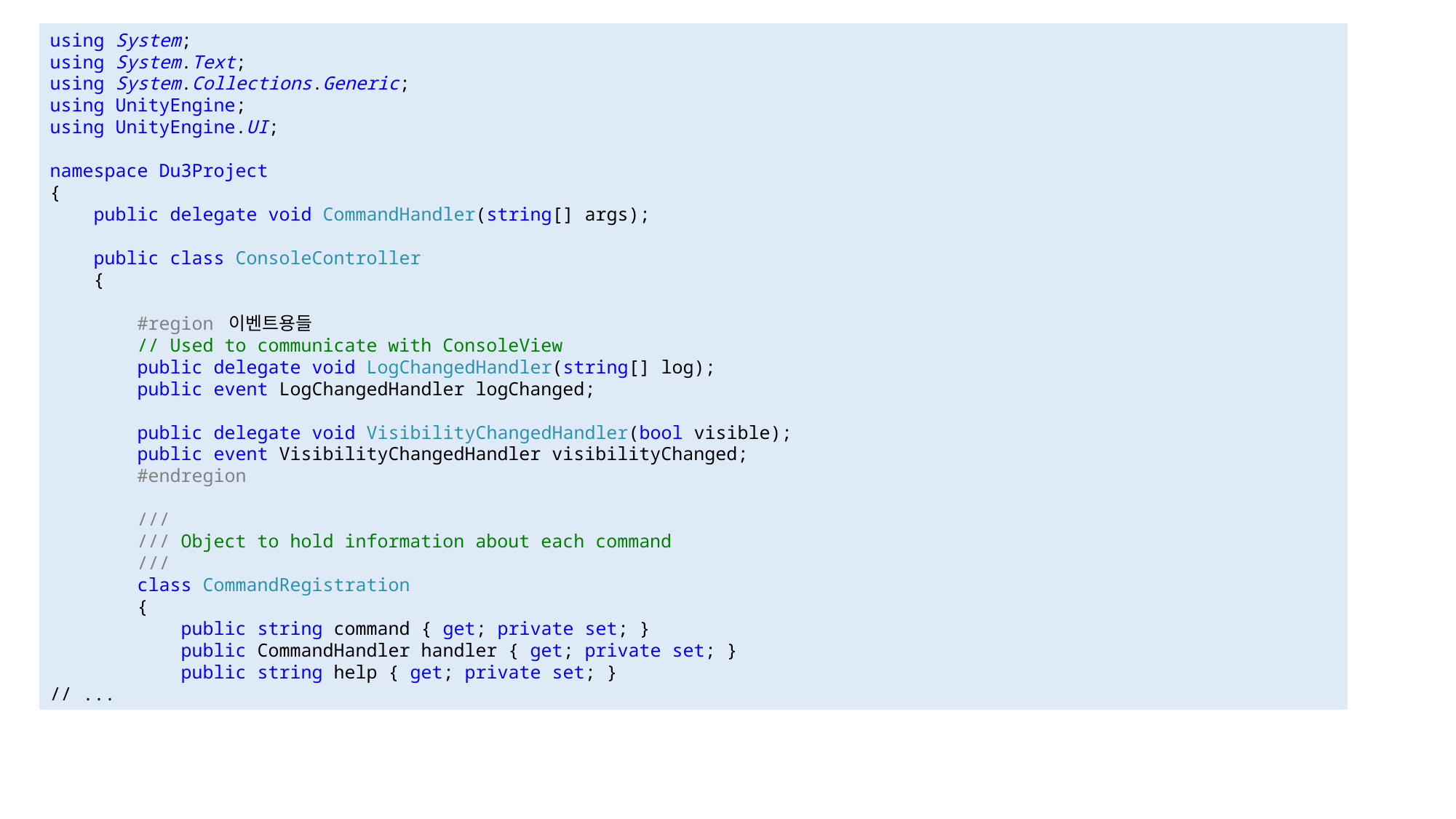

#
using System;
using System.Text;
using System.Collections.Generic;
using UnityEngine;
using UnityEngine.UI;

namespace Du3Project
{
    public delegate void CommandHandler(string[] args);

    public class ConsoleController
    {

        #region 이벤트용들
        // Used to communicate with ConsoleView
        public delegate void LogChangedHandler(string[] log);
        public event LogChangedHandler logChanged;

        public delegate void VisibilityChangedHandler(bool visible);
        public event VisibilityChangedHandler visibilityChanged;
        #endregion

        ///
        /// Object to hold information about each command
        ///
        class CommandRegistration
        {
            public string command { get; private set; }
            public CommandHandler handler { get; private set; }
            public string help { get; private set; }
// ...